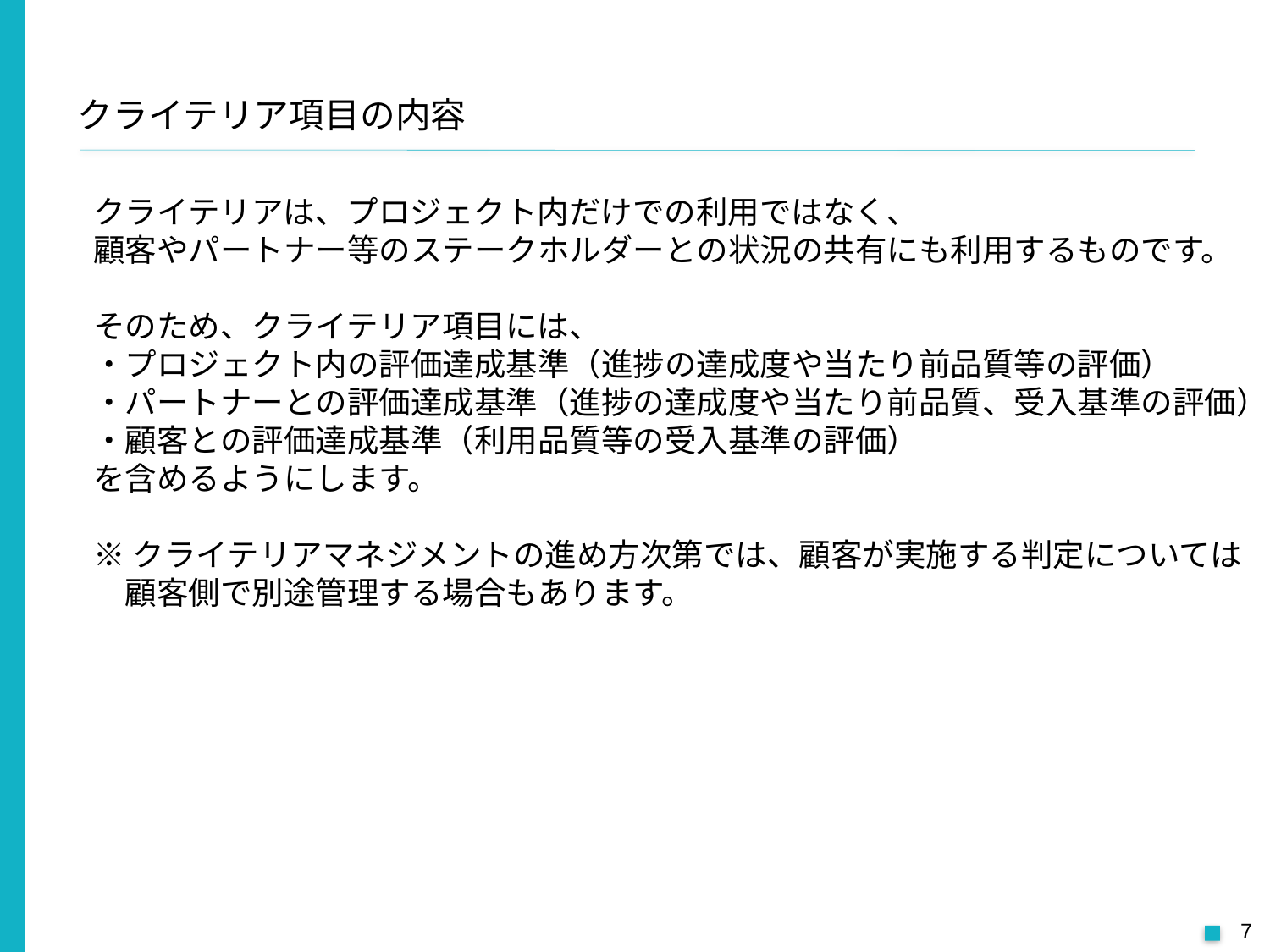

# クライテリア項目の内容
クライテリアは、プロジェクト内だけでの利用ではなく、
顧客やパートナー等のステークホルダーとの状況の共有にも利用するものです。

そのため、クライテリア項目には、
・プロジェクト内の評価達成基準（進捗の達成度や当たり前品質等の評価）
・パートナーとの評価達成基準（進捗の達成度や当たり前品質、受入基準の評価）
・顧客との評価達成基準（利用品質等の受入基準の評価）
を含めるようにします。

※クライテリアマネジメントの進め方次第では、顧客が実施する判定については
　顧客側で別途管理する場合もあります。

7